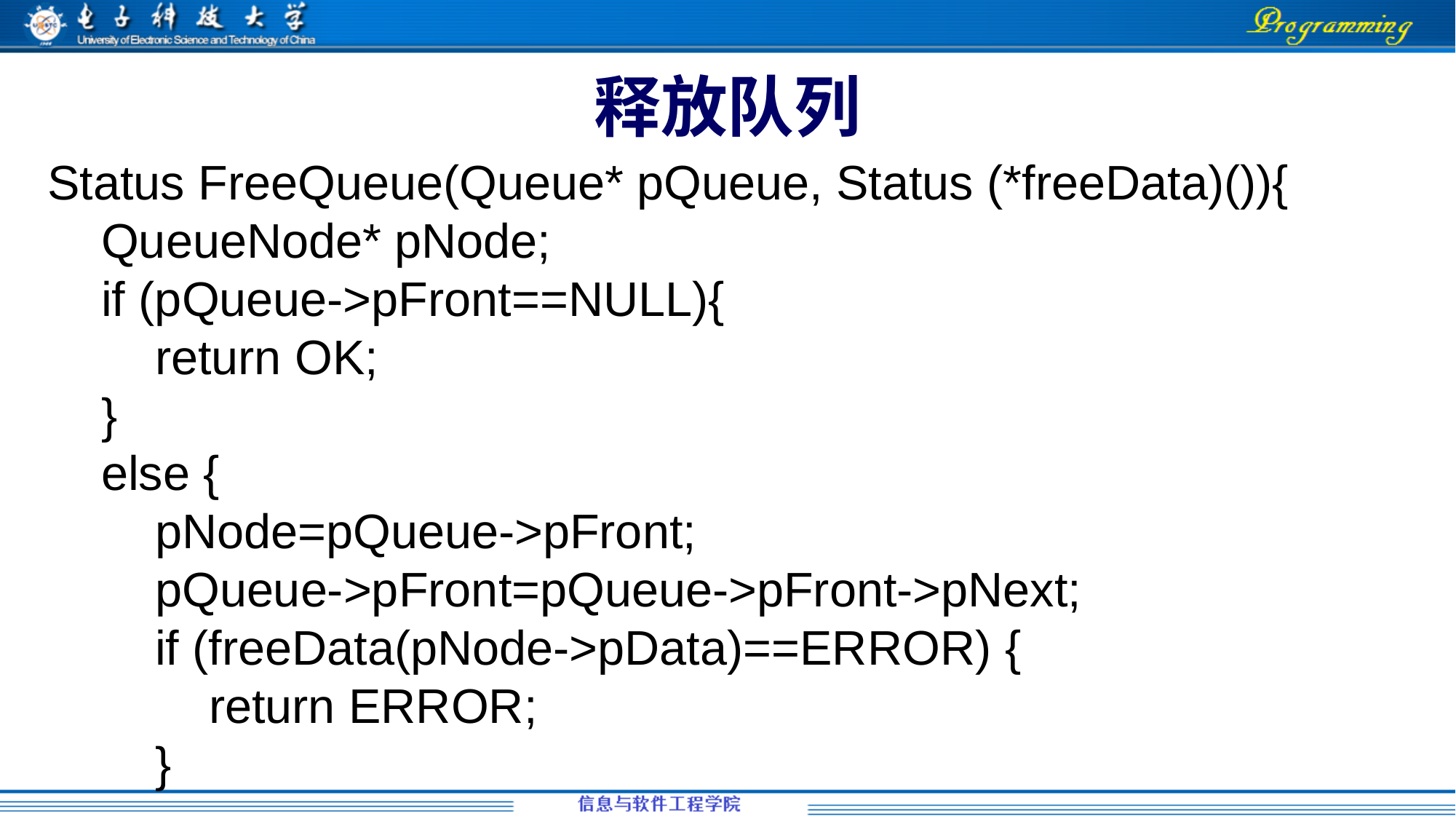

# 释放队列
Status FreeQueue(Queue* pQueue, Status (*freeData)()){
    QueueNode* pNode;
    if (pQueue->pFront==NULL){
        return OK;
    }
    else {
        pNode=pQueue->pFront;
        pQueue->pFront=pQueue->pFront->pNext;
        if (freeData(pNode->pData)==ERROR) {
            return ERROR;
        }